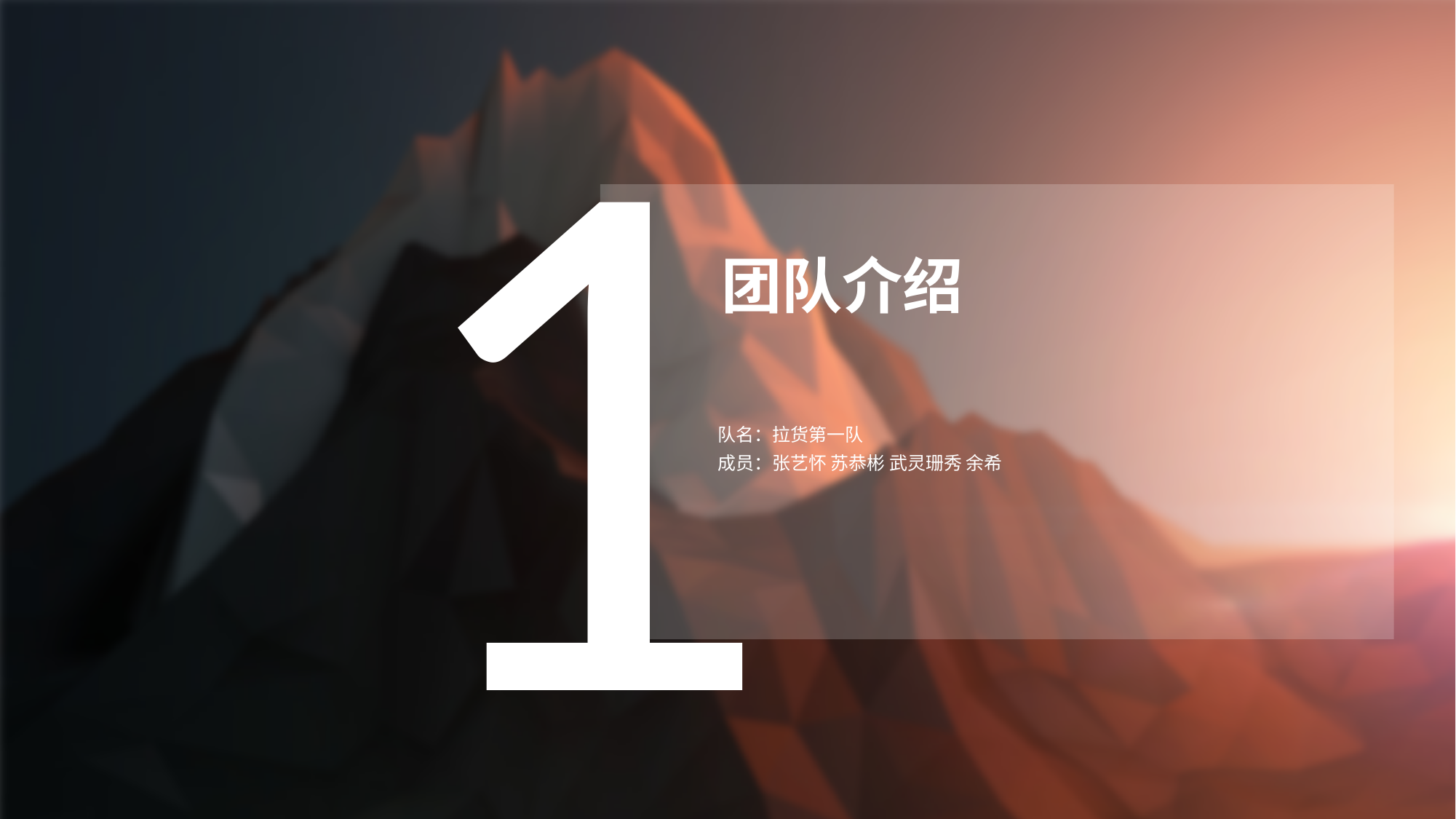

1

团队介绍
队名：拉货第一队
成员：张艺怀 苏恭彬 武灵珊秀 余希